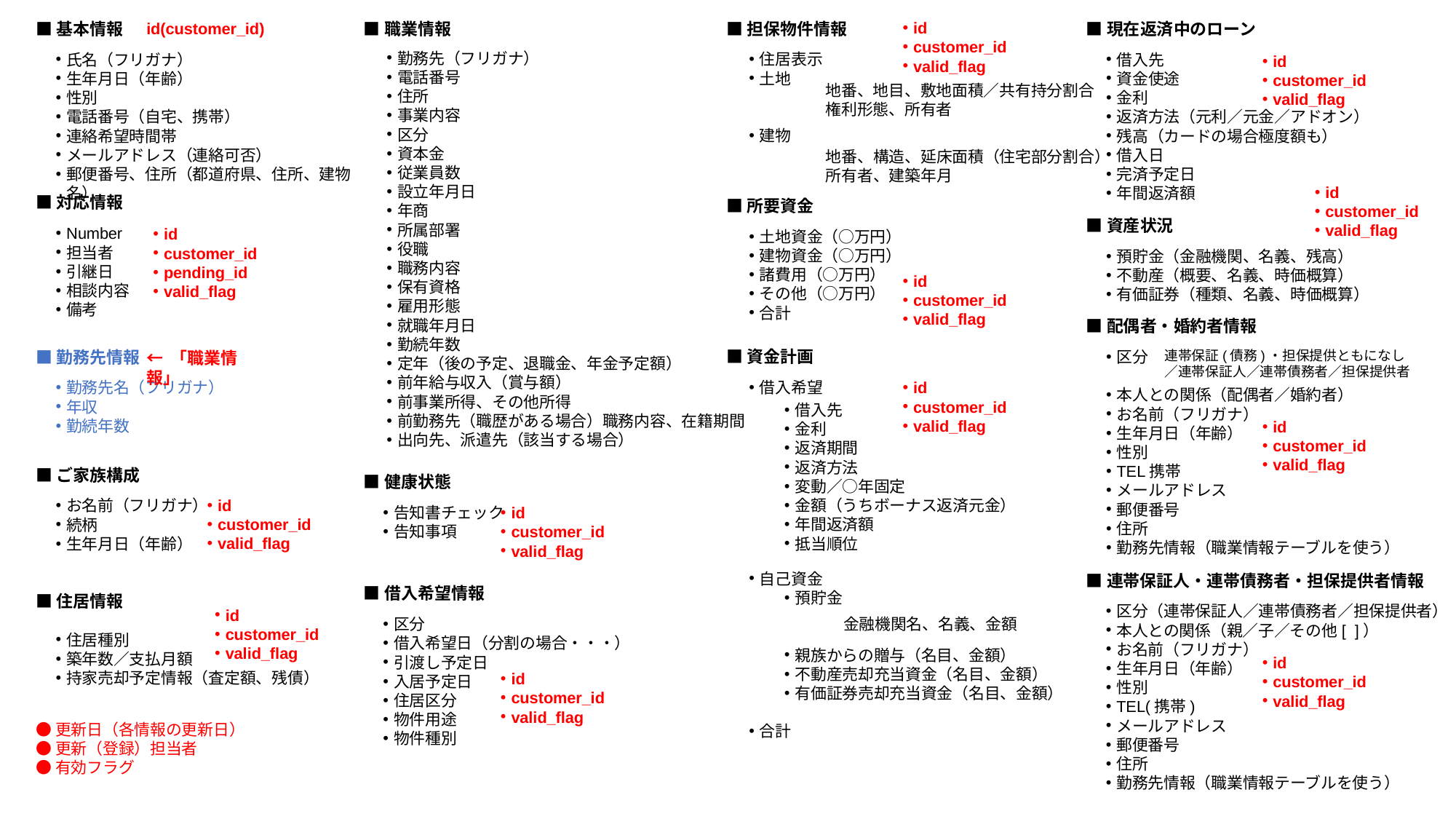

id
customer_id
valid_flag
■職業情報
■担保物件情報
■基本情報
■現在返済中のローン
id(customer_id)
勤務先（フリガナ）
電話番号
住所
事業内容
区分
資本金
従業員数
設立年月日
年商
所属部署
役職
職務内容
保有資格
雇用形態
就職年月日
勤続年数
定年（後の予定、退職金、年金予定額）
前年給与収入（賞与額）
前事業所得、その他所得
前勤務先（職歴がある場合）職務内容、在籍期間
出向先、派遣先（該当する場合）
住居表示
土地

建物

氏名（フリガナ）
生年月日（年齢）
性別
電話番号（自宅、携帯）
連絡希望時間帯
メールアドレス（連絡可否）
郵便番号、住所（都道府県、住所、建物名）
借入先
資金使途
金利
返済方法（元利／元金／アドオン）
残高（カードの場合極度額も）
借入日
完済予定日
年間返済額
id
customer_id
valid_flag
地番、地目、敷地面積／共有持分割合
権利形態、所有者
地番、構造、延床面積（住宅部分割合）
所有者、建築年月
id
customer_id
valid_flag
■対応情報
■所要資金
■資産状況
Number
担当者
引継日
相談内容
備考
id
customer_id
pending_id
valid_flag
土地資金（○万円）
建物資金（○万円）
諸費用（○万円）
その他（○万円）
合計
預貯金（金融機関、名義、残高）
不動産（概要、名義、時価概算）
有価証券（種類、名義、時価概算）
id
customer_id
valid_flag
■配偶者・婚約者情報
■資金計画
■勤務先情報
区分

本人との関係（配偶者／婚約者）
お名前（フリガナ）
生年月日（年齢）
性別
TEL携帯
メールアドレス
郵便番号
住所
勤務先情報（職業情報テーブルを使う）
連帯保証(債務)・担保提供ともになし
／連帯保証人／連帯債務者／担保提供者
← 「職業情報」
勤務先名（フリガナ）
年収
勤続年数
借入希望

自己資金

合計
id
customer_id
valid_flag
借入先
金利
返済期間
返済方法
変動／○年固定
金額（うちボーナス返済元金）
年間返済額
抵当順位
id
customer_id
valid_flag
■ご家族構成
■健康状態
id
customer_id
valid_flag
お名前（フリガナ）
続柄
生年月日（年齢）
告知書チェック
告知事項
id
customer_id
valid_flag
■連帯保証人・連帯債務者・担保提供者情報
■借入希望情報
預貯金

親族からの贈与（名目、金額）
不動産売却充当資金（名目、金額）
有価証券売却充当資金（名目、金額）
■住居情報
区分（連帯保証人／連帯債務者／担保提供者）
本人との関係（親／子／その他[  ]）
お名前（フリガナ）
生年月日（年齢）
性別
TEL(携帯)
メールアドレス
郵便番号
住所
勤務先情報（職業情報テーブルを使う）
id
customer_id
valid_flag
区分
借入希望日（分割の場合・・・）
引渡し予定日
入居予定日
住居区分
物件用途
物件種別
金融機関名、名義、金額
住居種別
築年数／支払月額
持家売却予定情報（査定額、残債）
id
customer_id
valid_flag
id
customer_id
valid_flag
●更新日（各情報の更新日）
●更新（登録）担当者
●有効フラグ